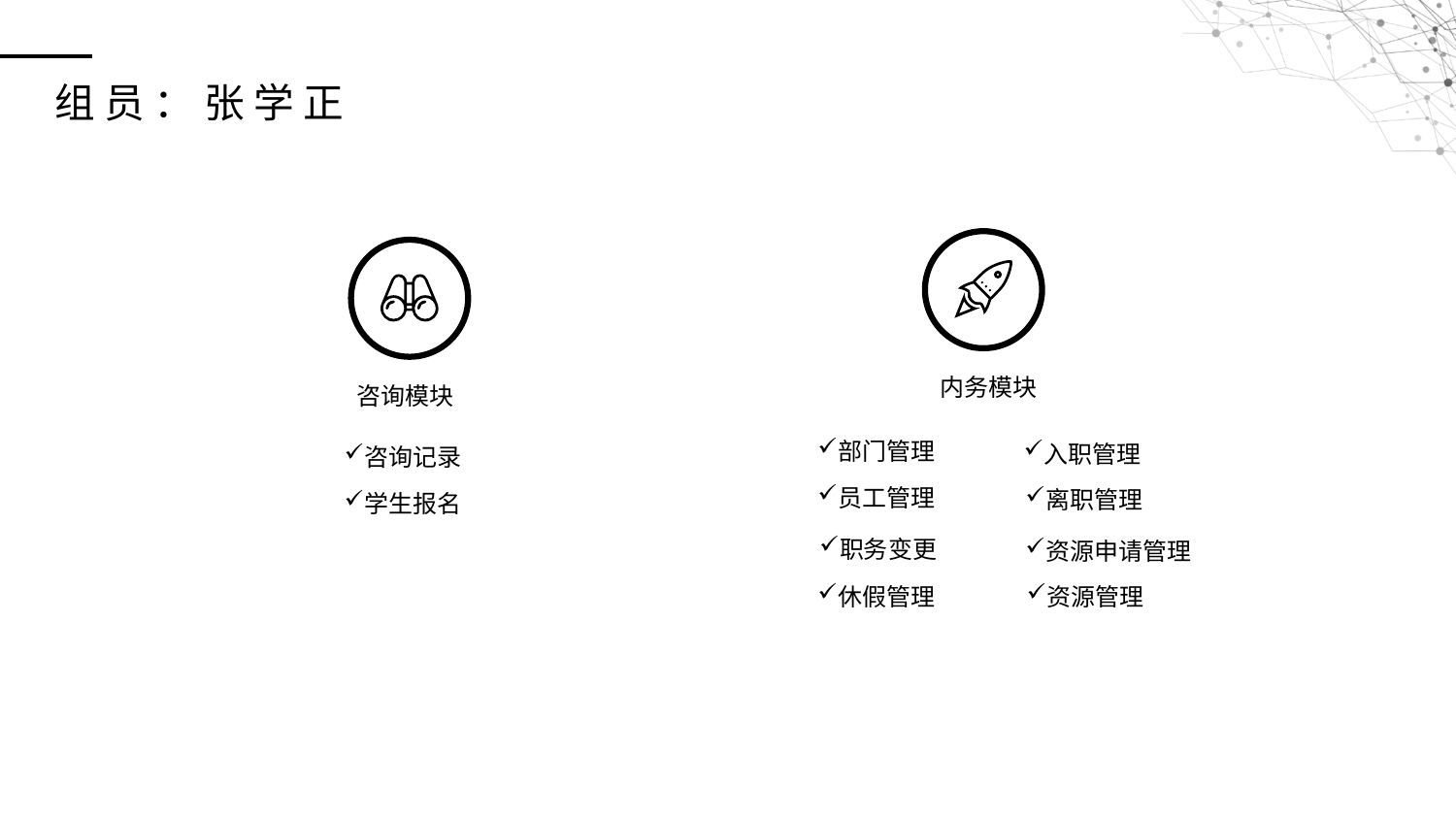

组员：张学正

内务模块
咨询模块
部门管理
入职管理
咨询记录
员工管理
离职管理
学生报名
职务变更
资源申请管理
休假管理
资源管理